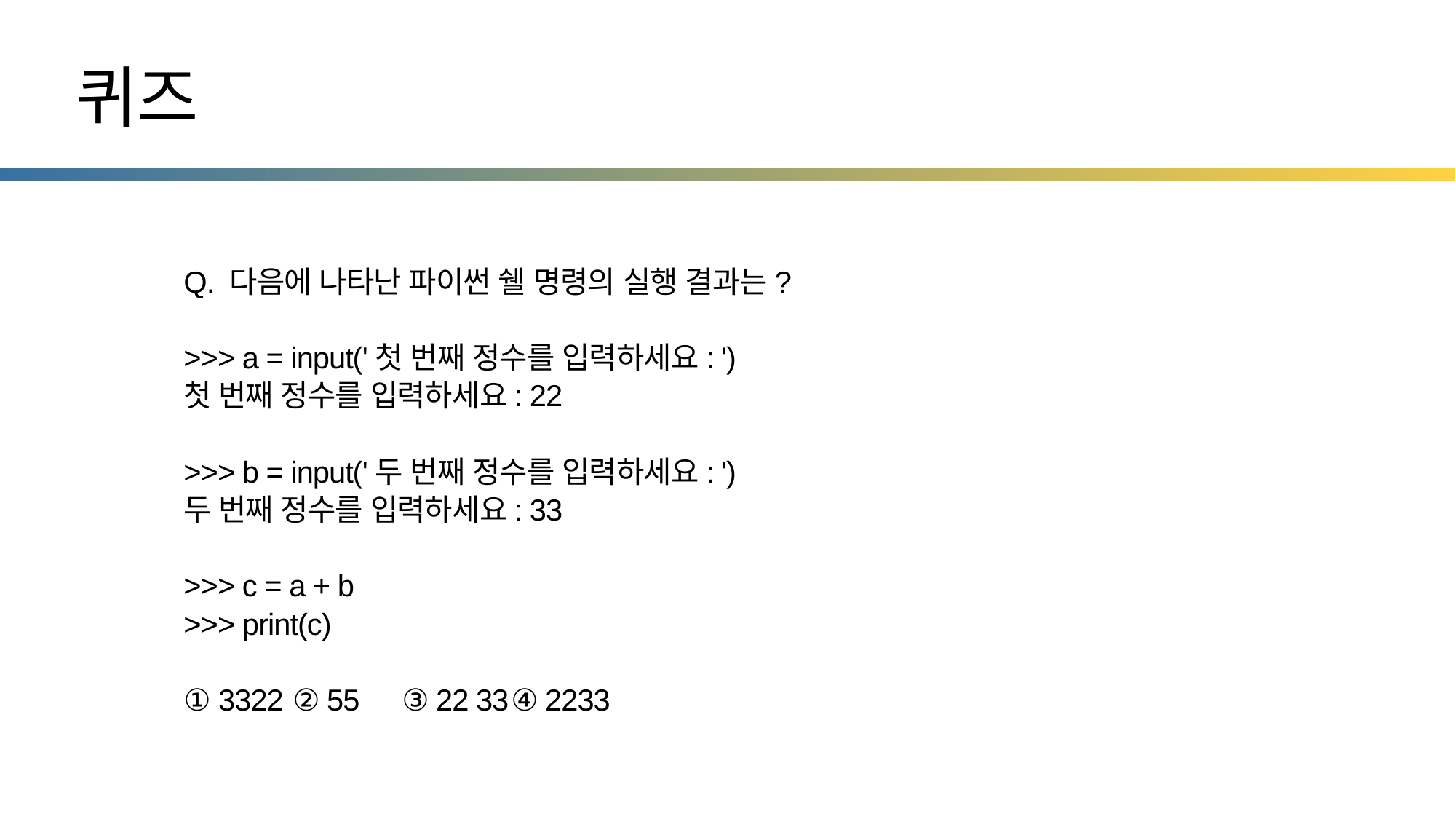

# 퀴즈
Q. 다음에 나타난 파이썬 쉘 명령의 실행 결과는?

>>> a = input('첫 번째 정수를 입력하세요: ')
첫 번째 정수를 입력하세요: 22

>>> b = input('두 번째 정수를 입력하세요: ')
두 번째 정수를 입력하세요: 33

>>> c = a + b
>>> print(c)

① 3322	② 55	③ 22 33	④ 2233